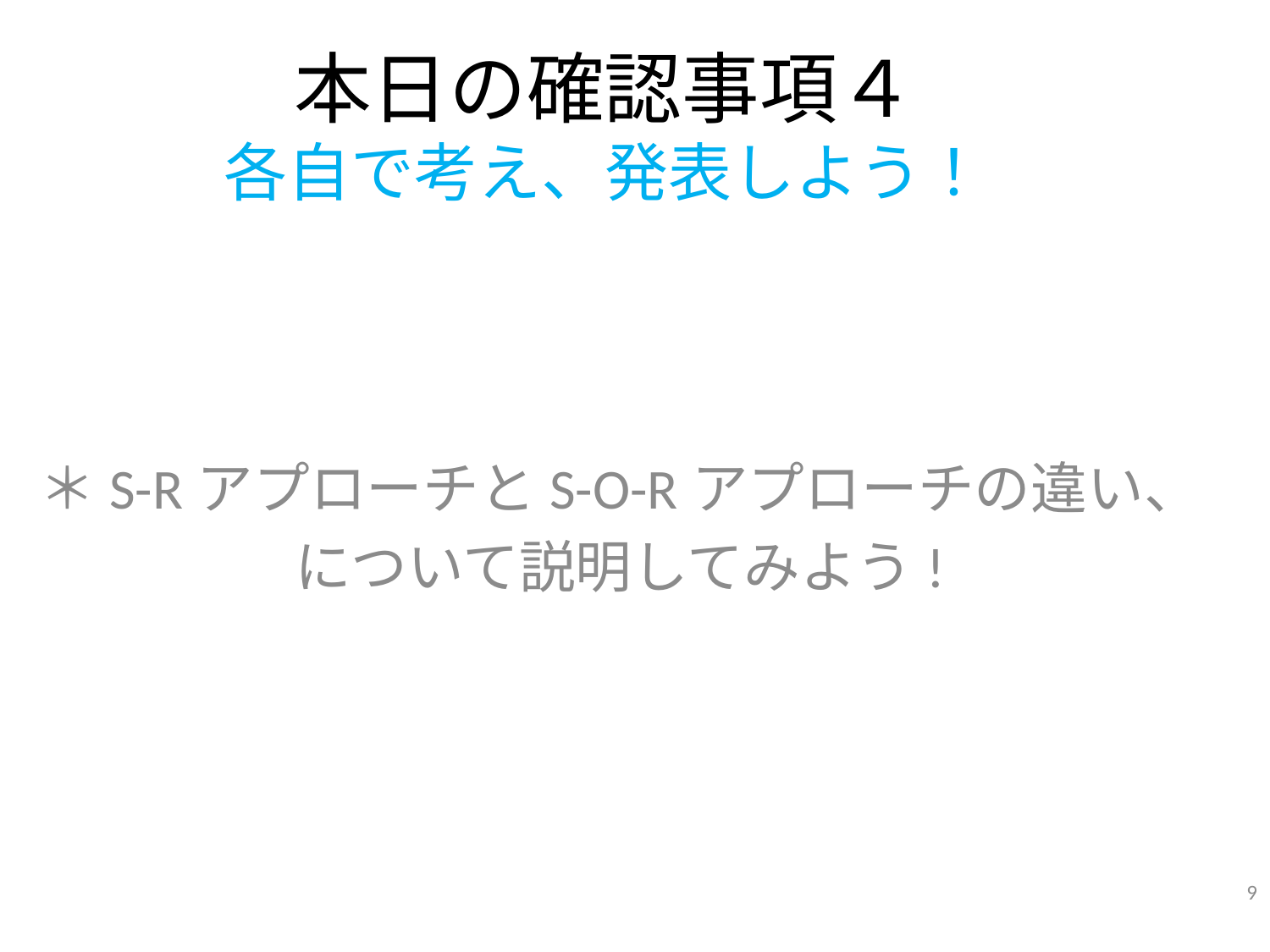

# 本日の確認事項４ 各自で考え、発表しよう！
＊S-RアプローチとS-O-Rアプローチの違い、
について説明してみよう!

9